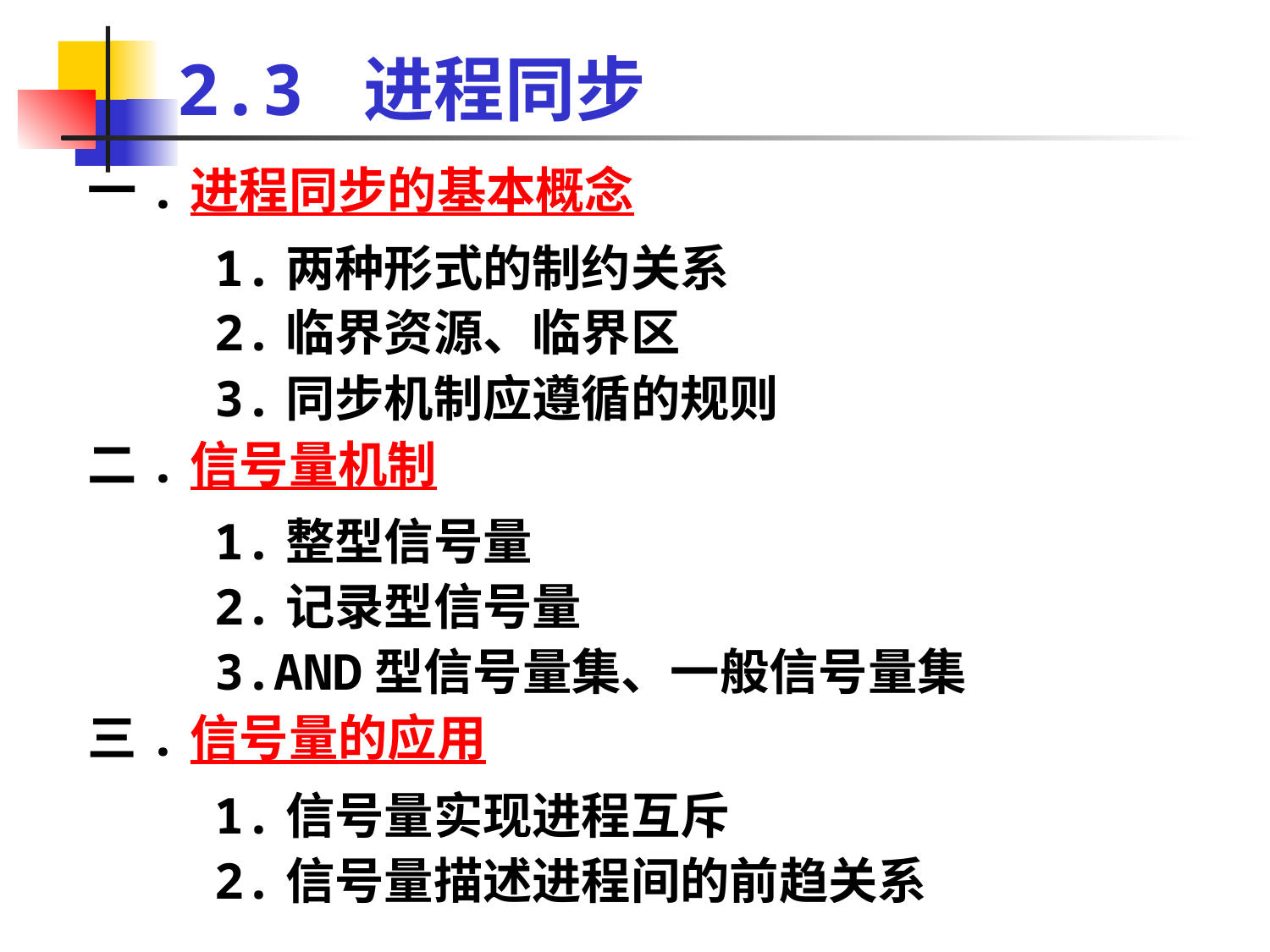

# 2.3 进程同步
一.进程同步的基本概念
1.两种形式的制约关系
2.临界资源、临界区
3.同步机制应遵循的规则
二.信号量机制
1.整型信号量
2.记录型信号量
3.AND型信号量集、一般信号量集
三.信号量的应用
1.信号量实现进程互斥
2.信号量描述进程间的前趋关系